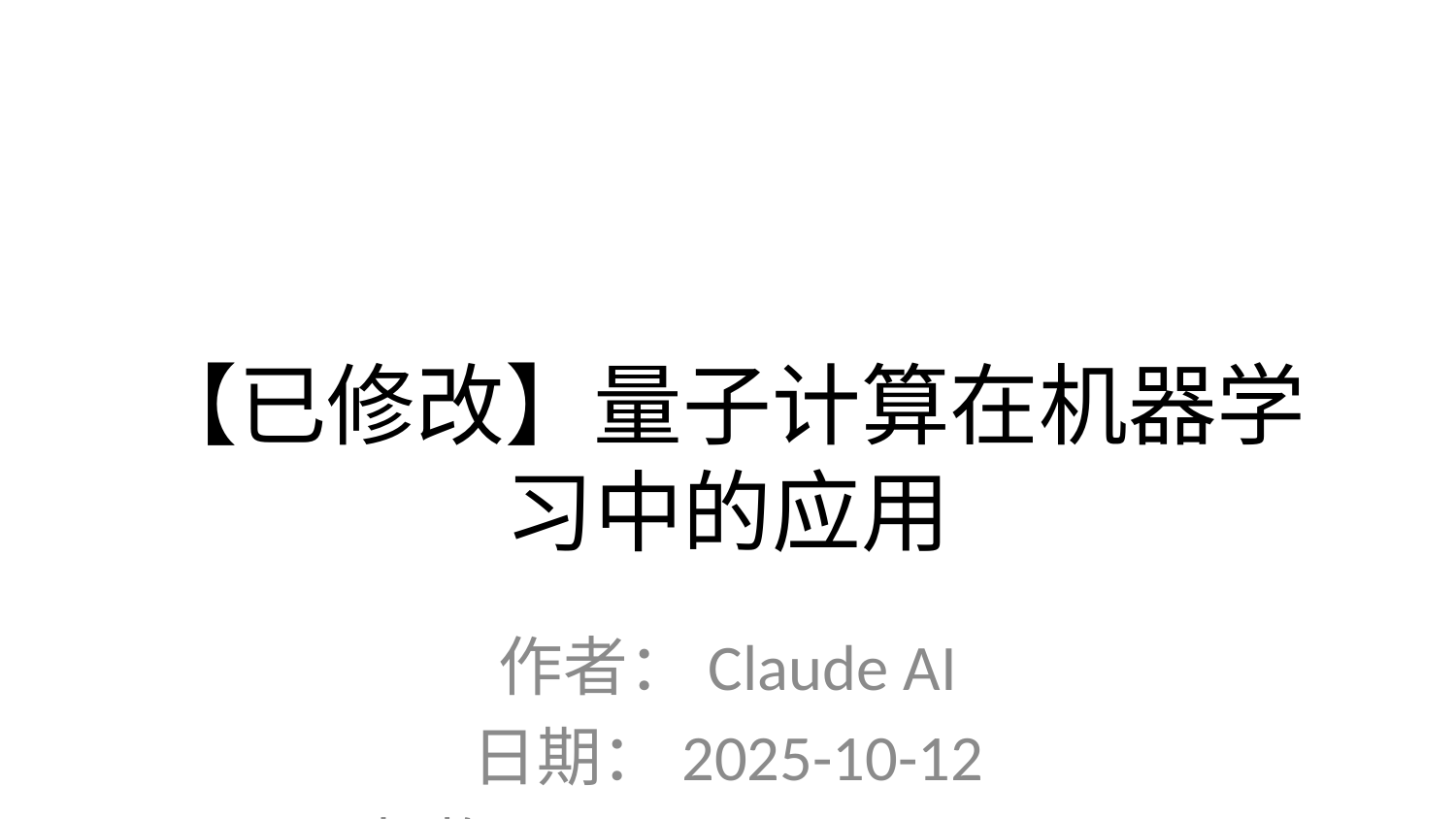

# 【已修改】量子计算在机器学习中的应用
作者：Claude AI
日期：2025-10-12
机构：Anthropic Research